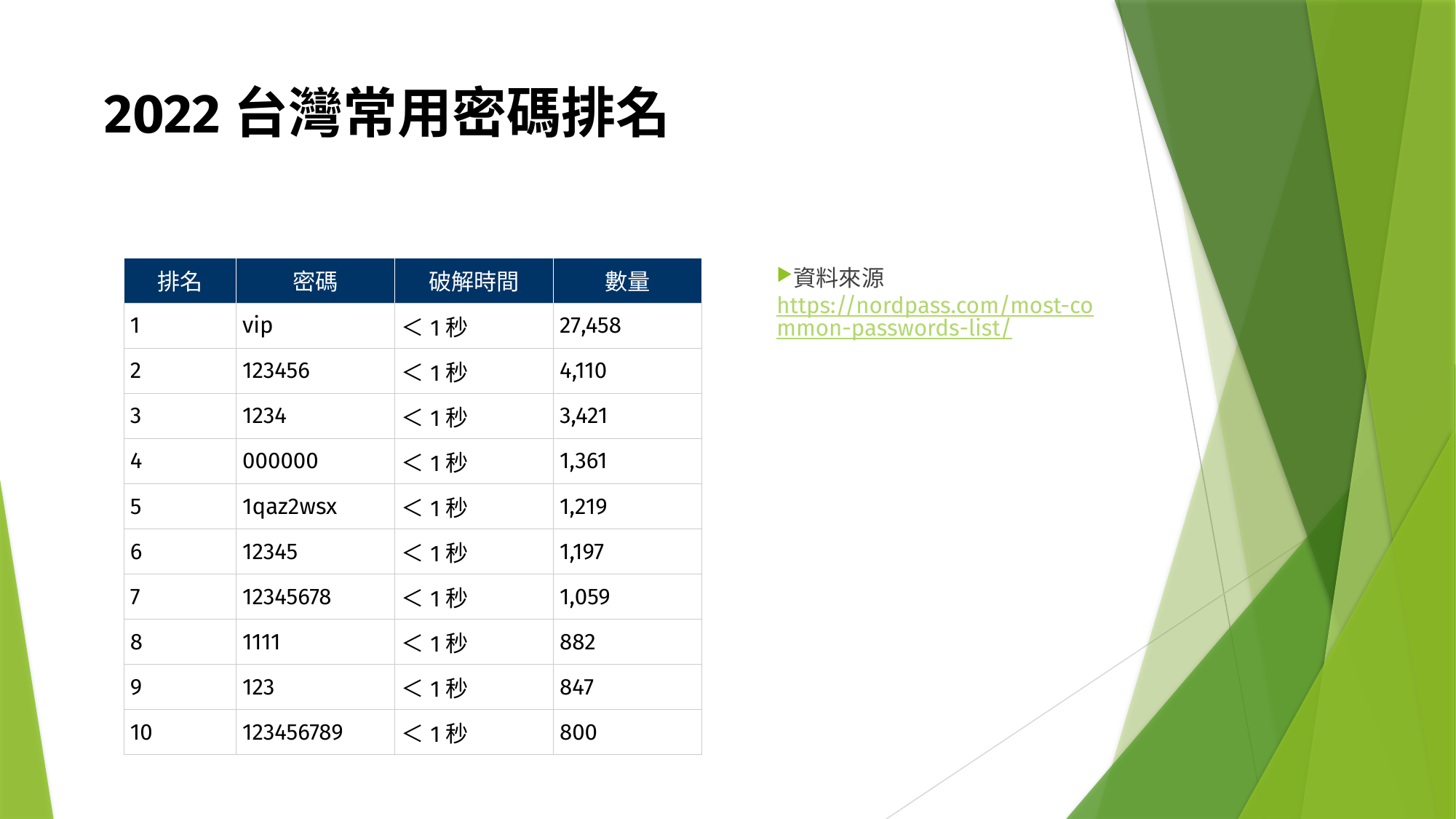

# 2022台灣常用密碼排名
| 排名 | 密碼 | 破解時間 | 數量 |
| --- | --- | --- | --- |
| 1 | vip | ＜1秒 | 27,458 |
| 2 | 123456 | ＜1秒 | 4,110 |
| 3 | 1234 | ＜1秒 | 3,421 |
| 4 | 000000 | ＜1秒 | 1,361 |
| 5 | 1qaz2wsx | ＜1秒 | 1,219 |
| 6 | 12345 | ＜1秒 | 1,197 |
| 7 | 12345678 | ＜1秒 | 1,059 |
| 8 | 1111 | ＜1秒 | 882 |
| 9 | 123 | ＜1秒 | 847 |
| 10 | 123456789 | ＜1秒 | 800 |
資料來源 https://nordpass.com/most-common-passwords-list/